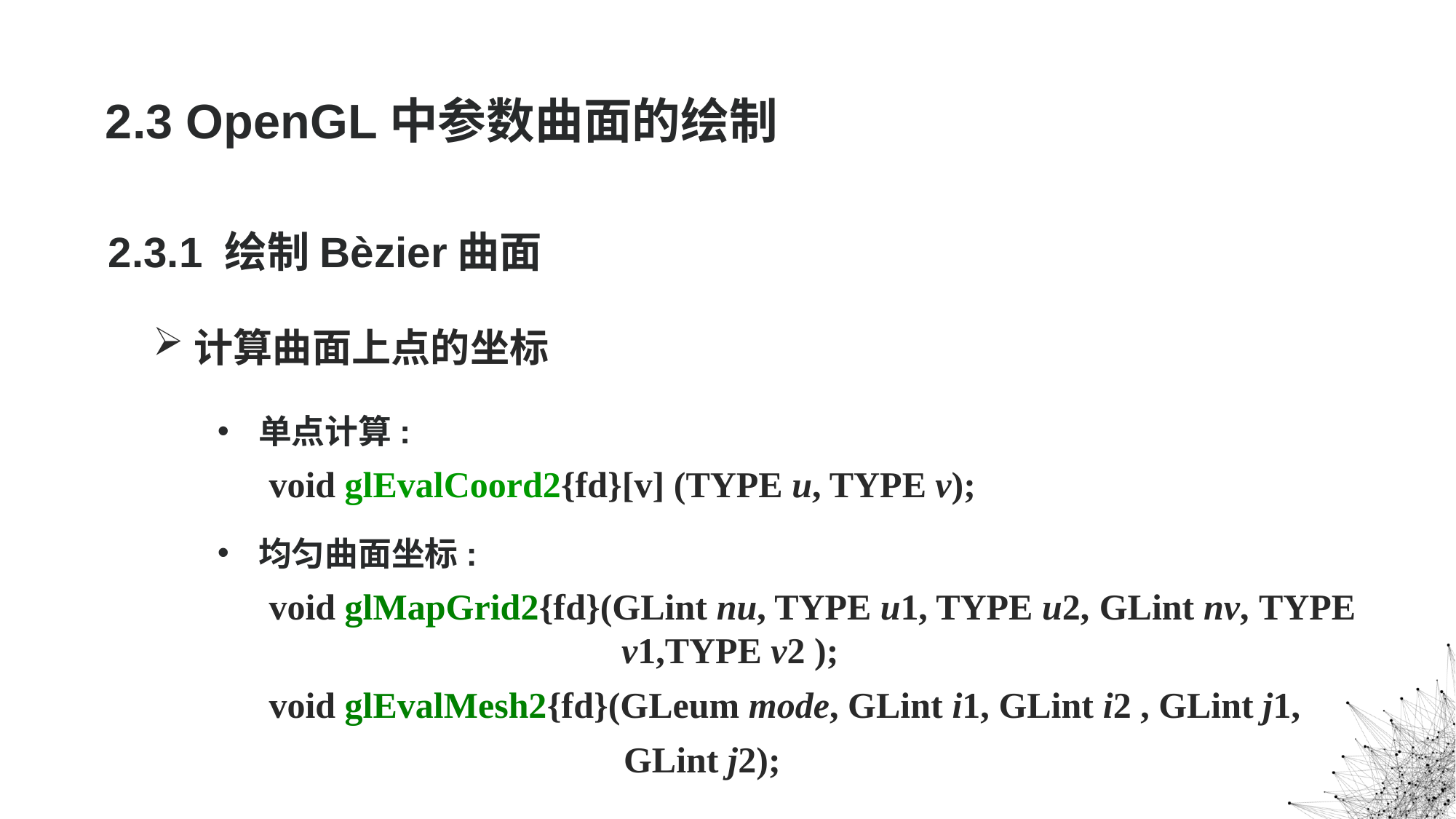

# 2.3 OpenGL中参数曲面的绘制
2.3.1 绘制Bèzier曲面
计算曲面上点的坐标
单点计算:
void glEvalCoord2{fd}[v] (TYPE u, TYPE v);
均匀曲面坐标:
void glMapGrid2{fd}(GLint nu, TYPE u1, TYPE u2, GLint nv, TYPE v1,TYPE v2 );
void glEvalMesh2{fd}(GLeum mode, GLint i1, GLint i2 , GLint j1,
                                       GLint j2);